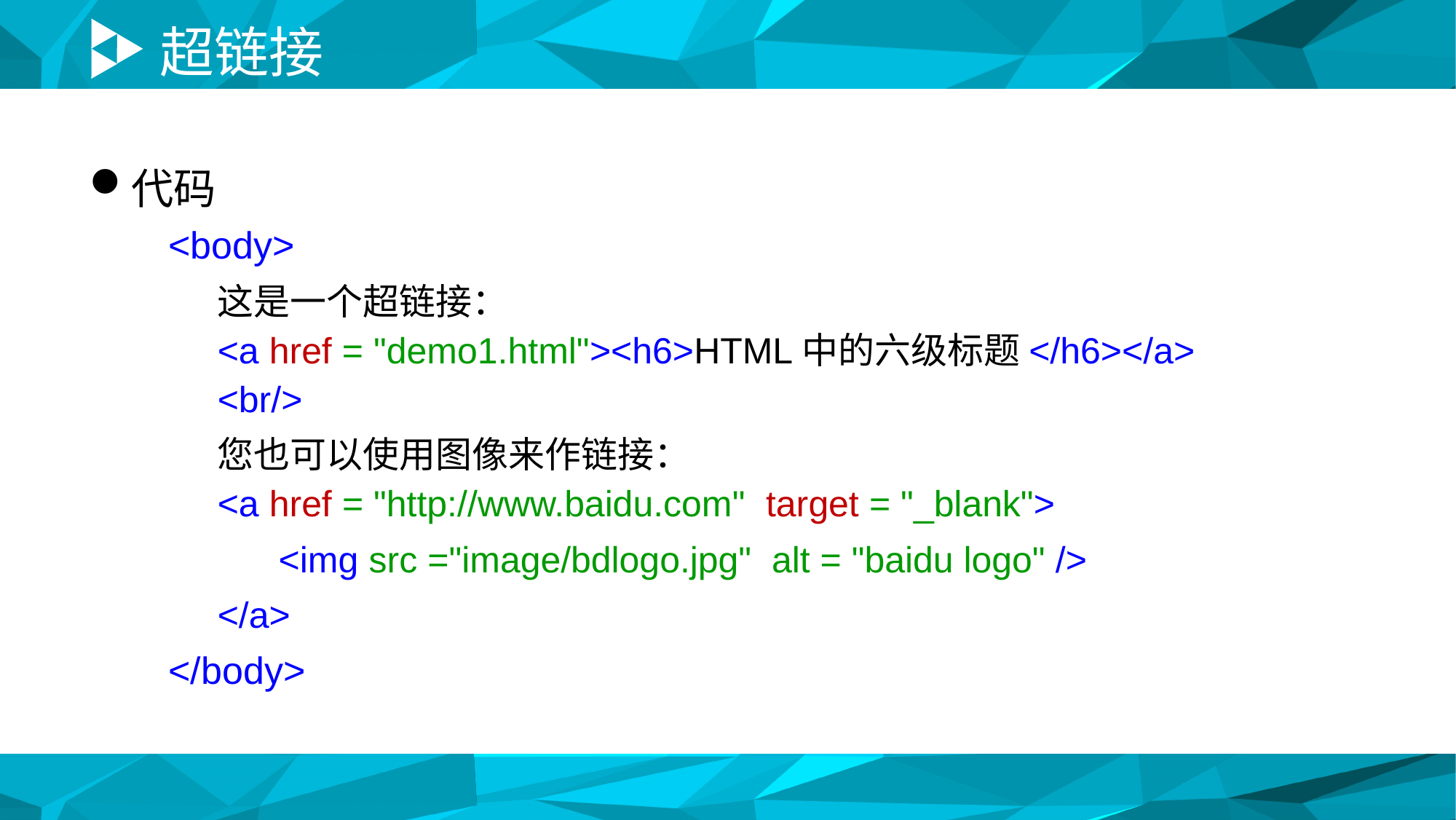

# 超链接
代码
<body>
这是一个超链接：
<a href = "demo1.html"><h6>HTML中的六级标题</h6></a>
<br/>
您也可以使用图像来作链接：
<a href = "http://www.baidu.com"  target = "_blank">
      <img src ="image/bdlogo.jpg"  alt = "baidu logo" />
</a>
</body>